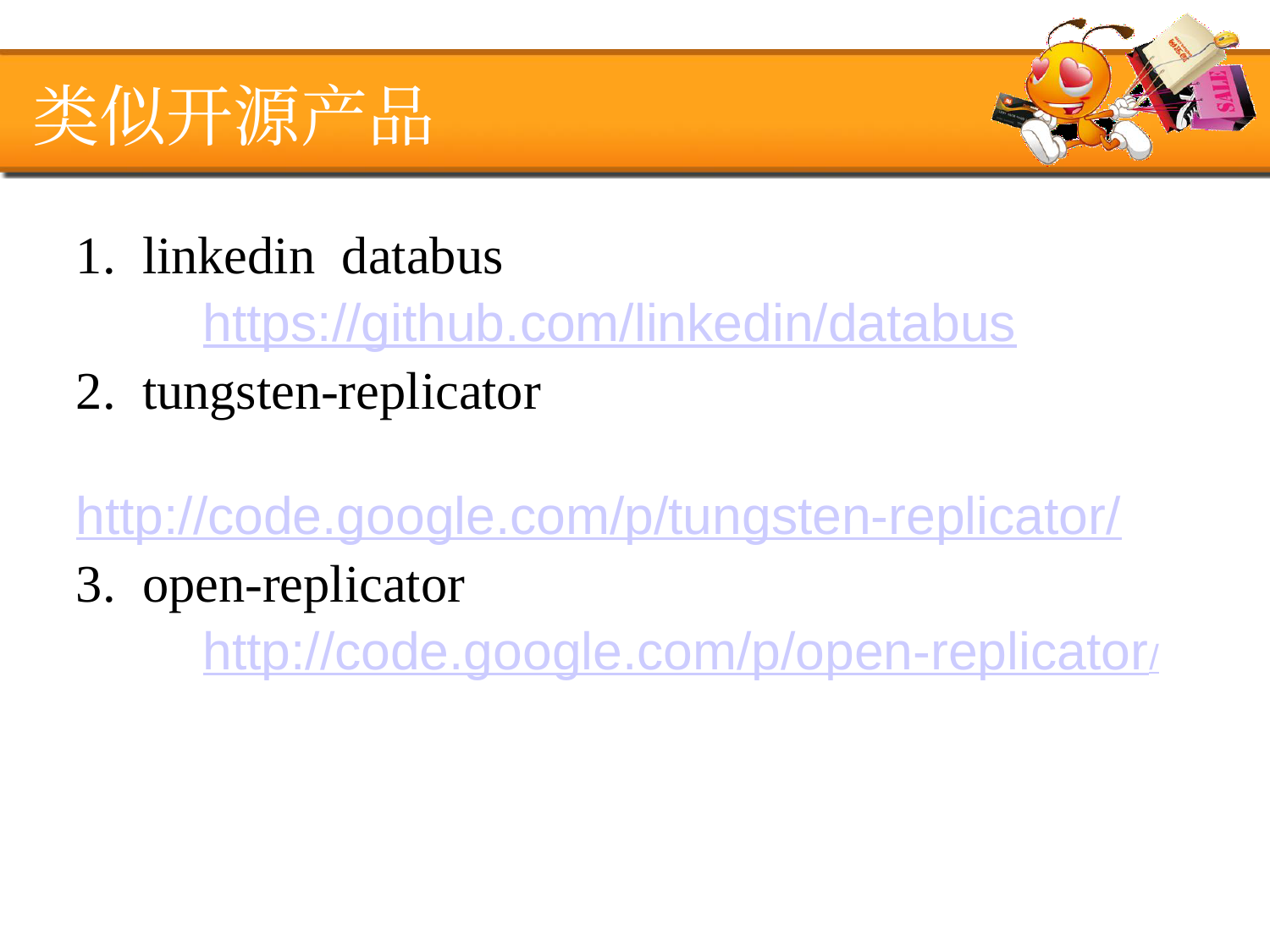

类似开源产品
1.  linkedin  databus
	https://github.com/linkedin/databus
2.  tungsten-replicator
	http://code.google.com/p/tungsten-replicator/
3.  open-replicator
	http://code.google.com/p/open-replicator/